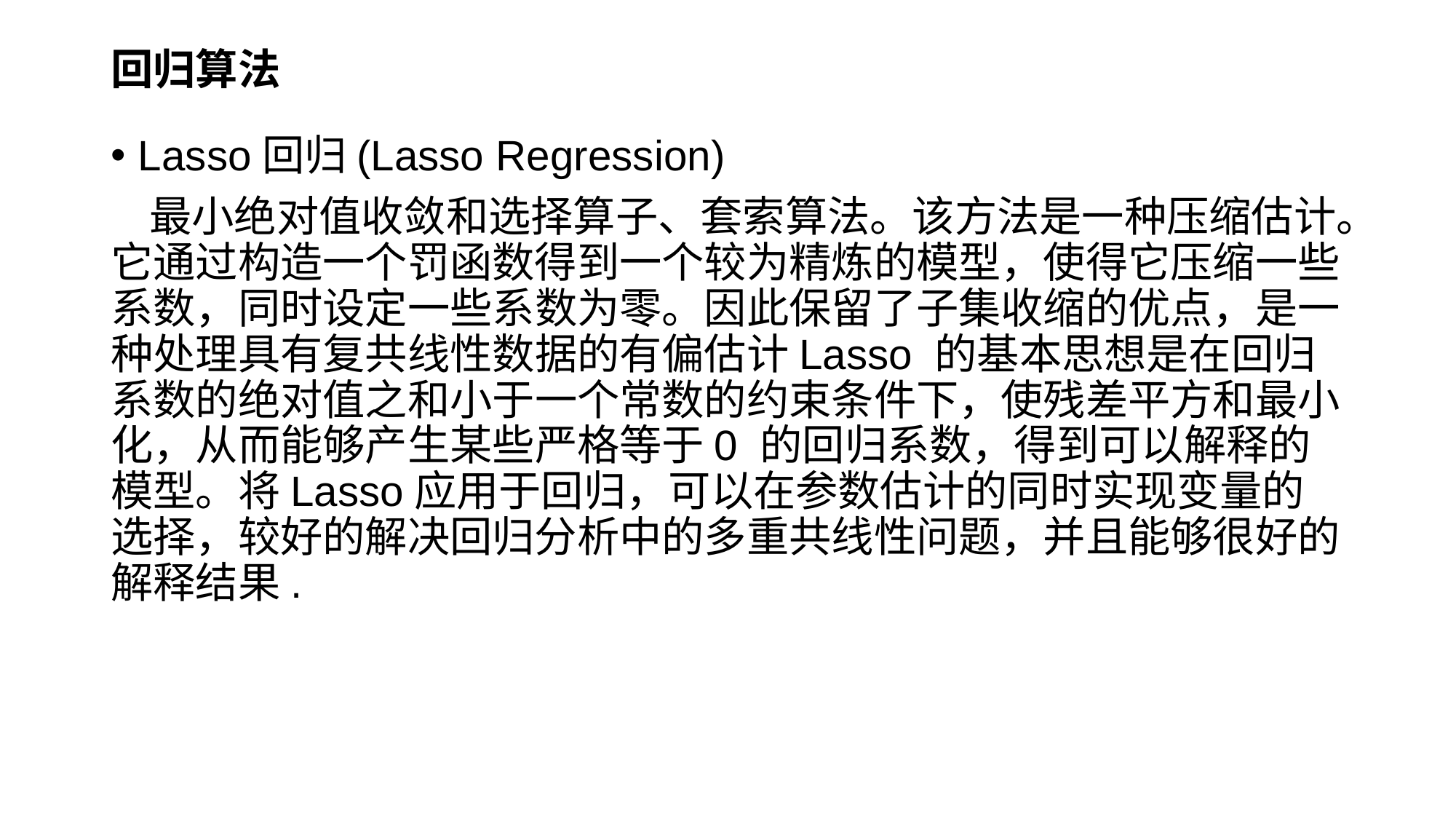

# 回归算法
Lasso回归(Lasso Regression)
   最小绝对值收敛和选择算子、套索算法。该方法是一种压缩估计。它通过构造一个罚函数得到一个较为精炼的模型，使得它压缩一些系数，同时设定一些系数为零。因此保留了子集收缩的优点，是一种处理具有复共线性数据的有偏估计Lasso 的基本思想是在回归系数的绝对值之和小于一个常数的约束条件下，使残差平方和最小化，从而能够产生某些严格等于0 的回归系数，得到可以解释的模型。将Lasso应用于回归，可以在参数估计的同时实现变量的选择，较好的解决回归分析中的多重共线性问题，并且能够很好的解释结果.